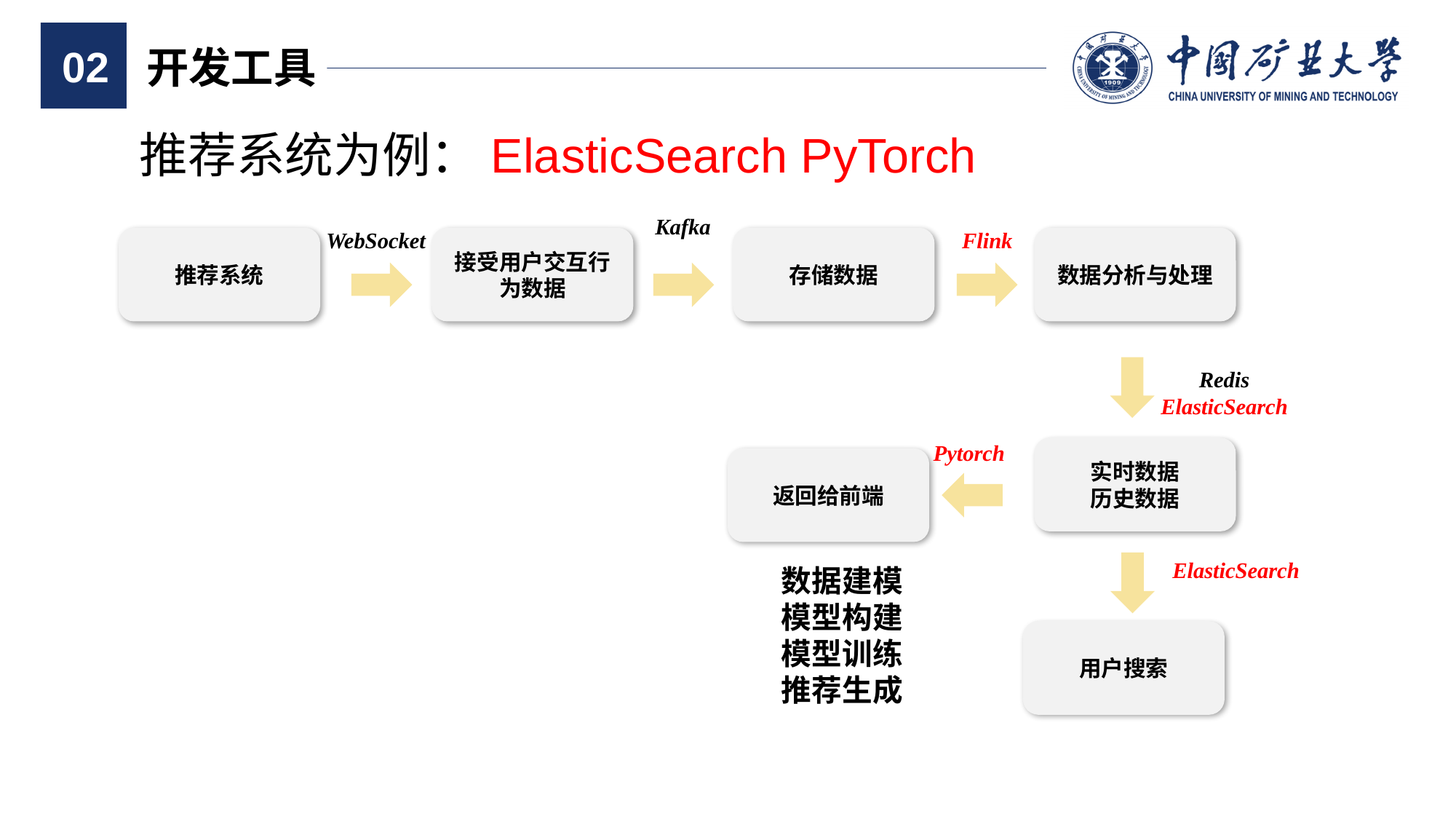

02
开发工具
推荐系统为例：ElasticSearch PyTorch
Kafka
WebSocket
Flink
推荐系统
接受用户交互行为数据
存储数据
数据分析与处理

Redis
ElasticSearch

Pytorch
实时数据
历史数据
返回给前端

ElasticSearch

数据建模
模型构建
模型训练
推荐生成
用户搜索